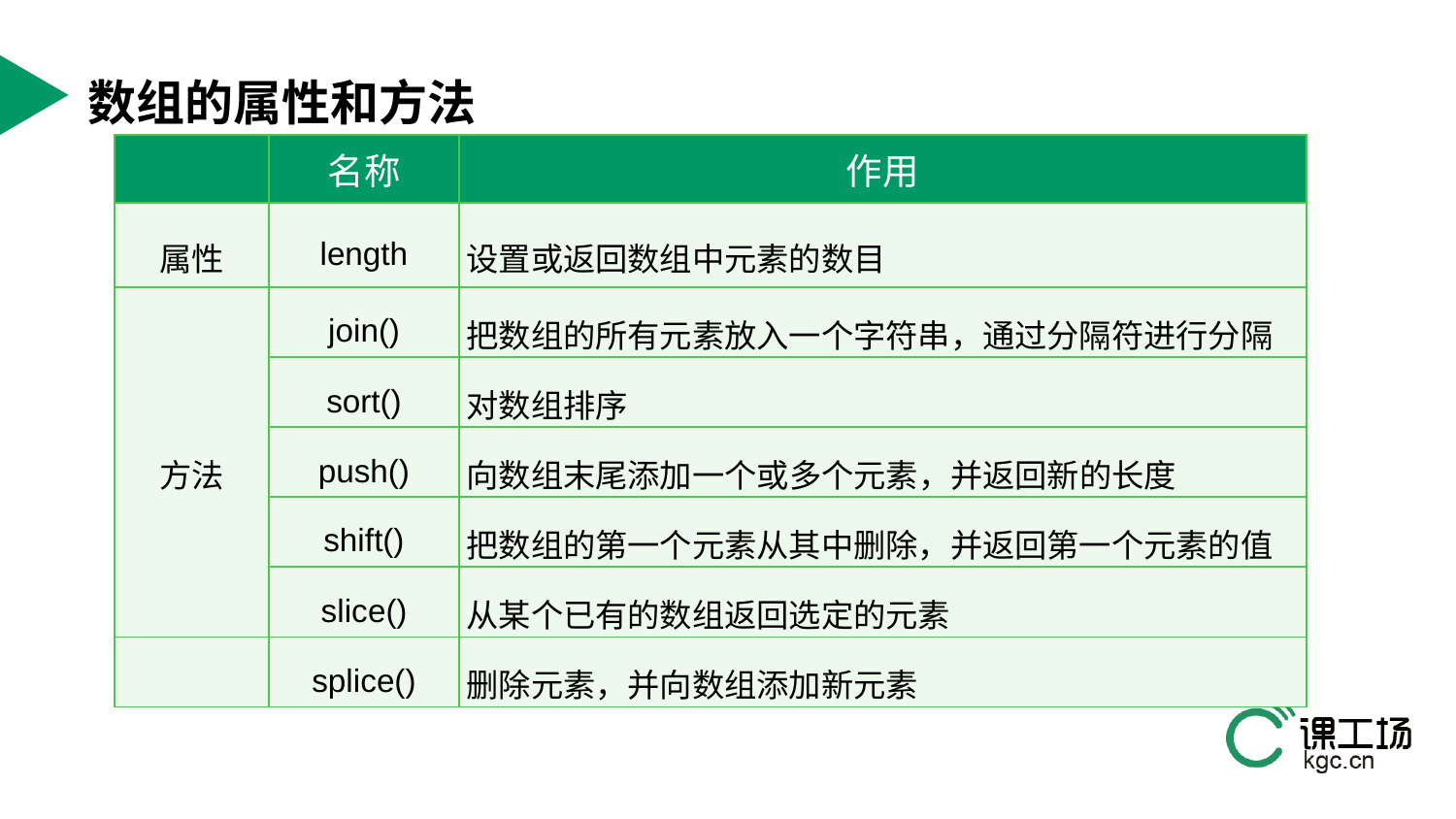

# 数组的属性和方法
|  | 名称 | 作用 |
| --- | --- | --- |
| 属性 | length | 设置或返回数组中元素的数目 |
| 方法 | join() | 把数组的所有元素放入一个字符串，通过分隔符进行分隔 |
|  | sort() | 对数组排序 |
|  | push() | 向数组末尾添加一个或多个元素，并返回新的长度 |
|  | shift() | 把数组的第一个元素从其中删除，并返回第一个元素的值 |
|  | slice() | 从某个已有的数组返回选定的元素 |
|  | splice() | 删除元素，并向数组添加新元素 |